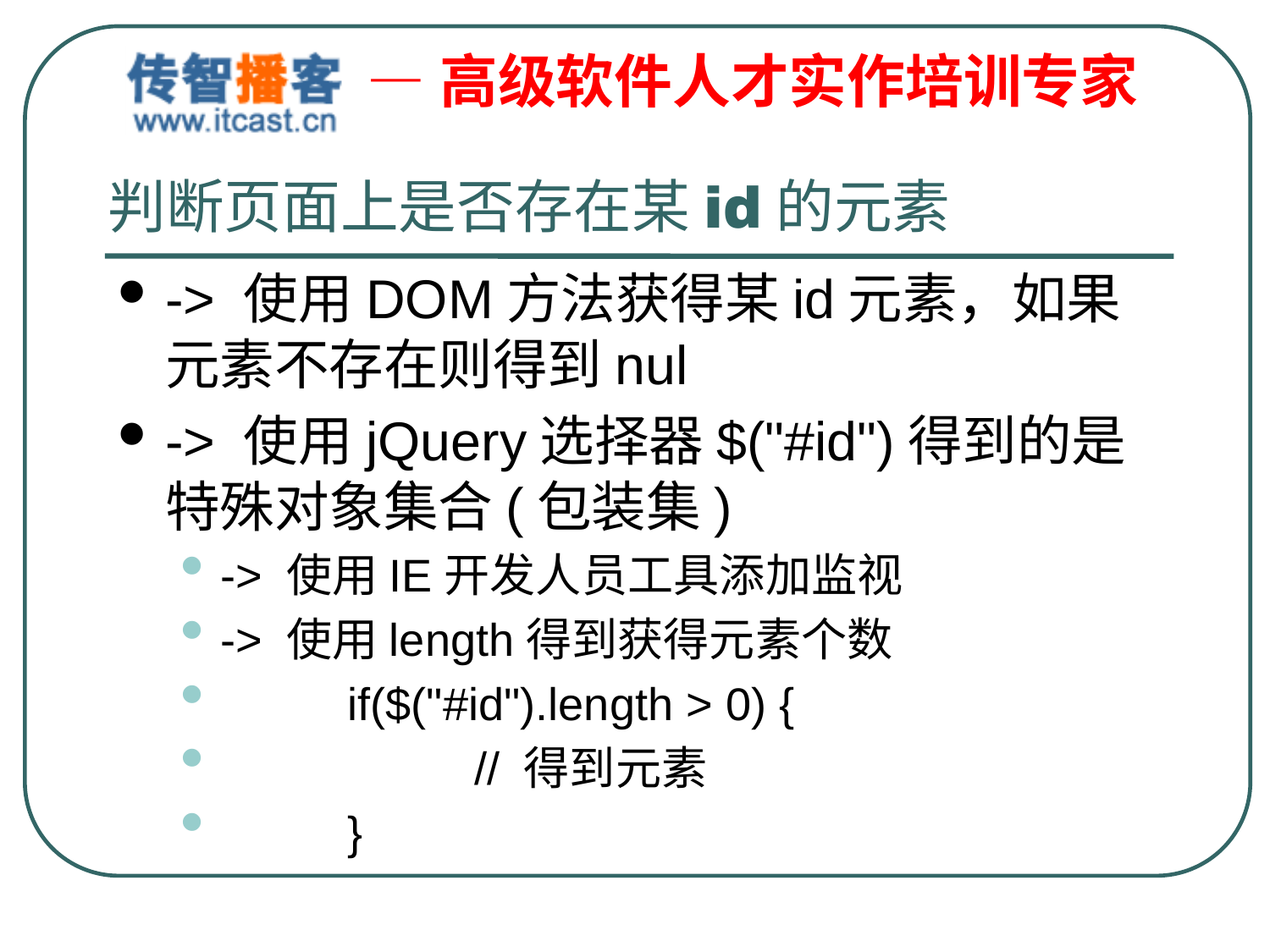

# 判断页面上是否存在某id的元素
-> 使用DOM方法获得某id元素，如果元素不存在则得到nul
-> 使用jQuery选择器$("#id")得到的是特殊对象集合(包装集)
-> 使用IE开发人员工具添加监视
-> 使用length得到获得元素个数
	if($("#id").length > 0) {
		// 得到元素
	}